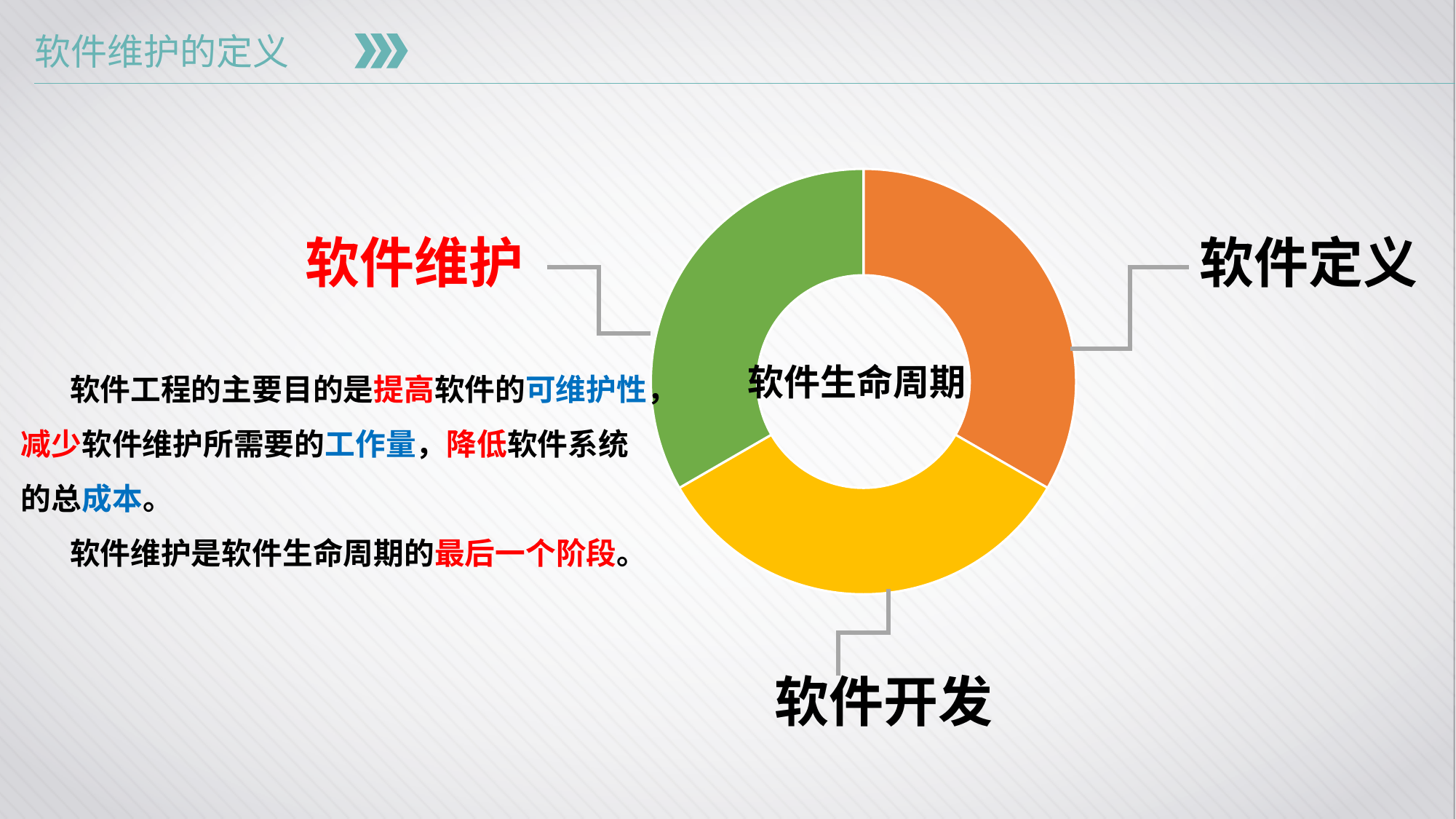

软件维护的定义

### Chart

| Category |  |
|---|---|
| 1 | 0.333 |
| 2 | 0.333 |
| 3 | 0.333 |
软件维护
软件定义
      软件工程的主要目的是提高软件的可维护性，减少软件维护所需要的工作量，降低软件系统的总成本。
      软件维护是软件生命周期的最后一个阶段。

软件生命周期
软件开发